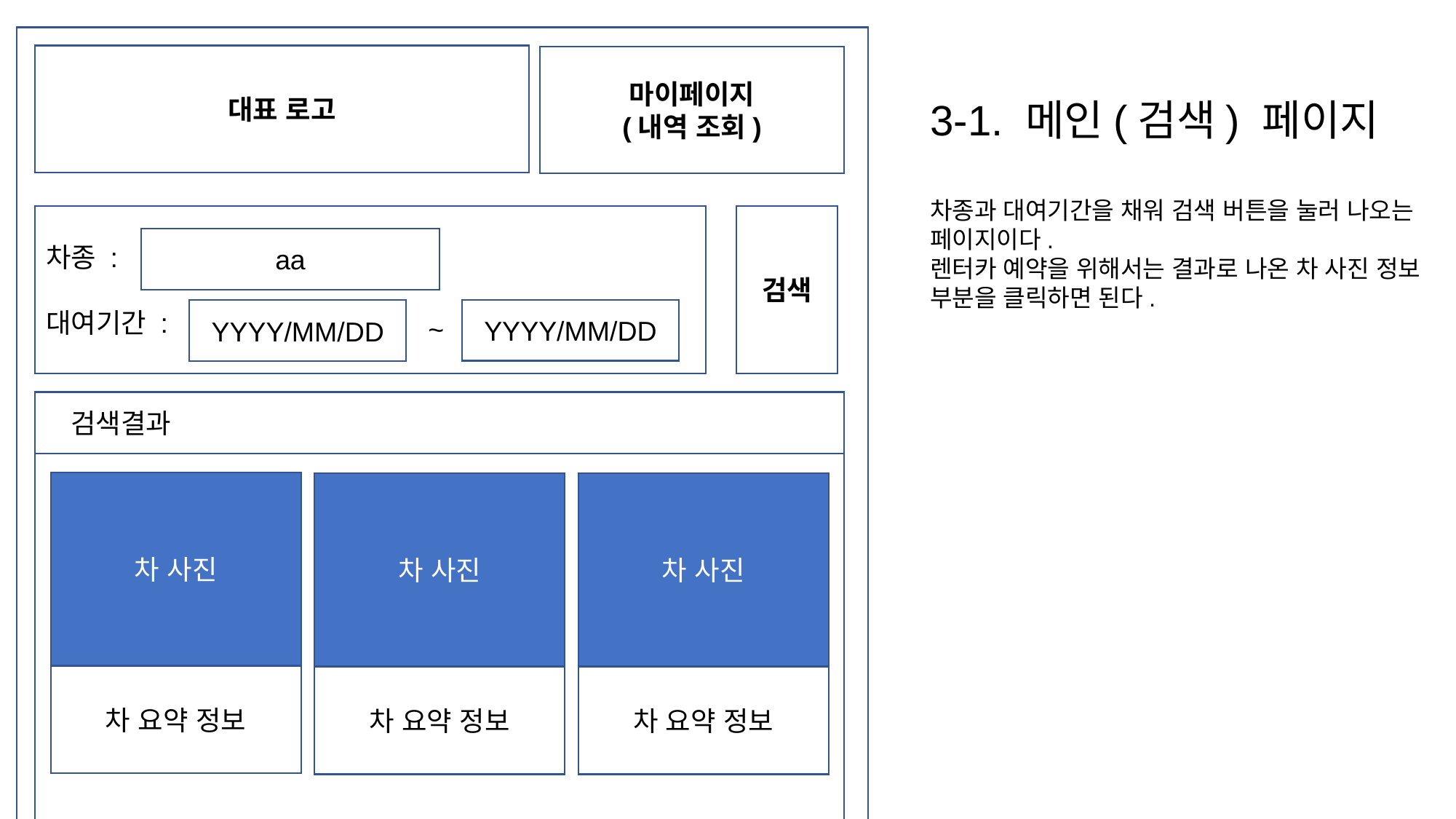

대표 로고
마이페이지
(내역 조회)
3-1. 메인(검색) 페이지

차종과 대여기간을 채워 검색 버튼을 눌러 나오는 페이지이다.
렌터카 예약을 위해서는 결과로 나온 차 사진 정보 부분을 클릭하면 된다.

차종 :

대여기간 :
검색
aa
YYYY/MM/DD
YYYY/MM/DD
~

검색결과
차 사진
차 사진
차 사진
차 요약 정보
차 요약 정보
차 요약 정보